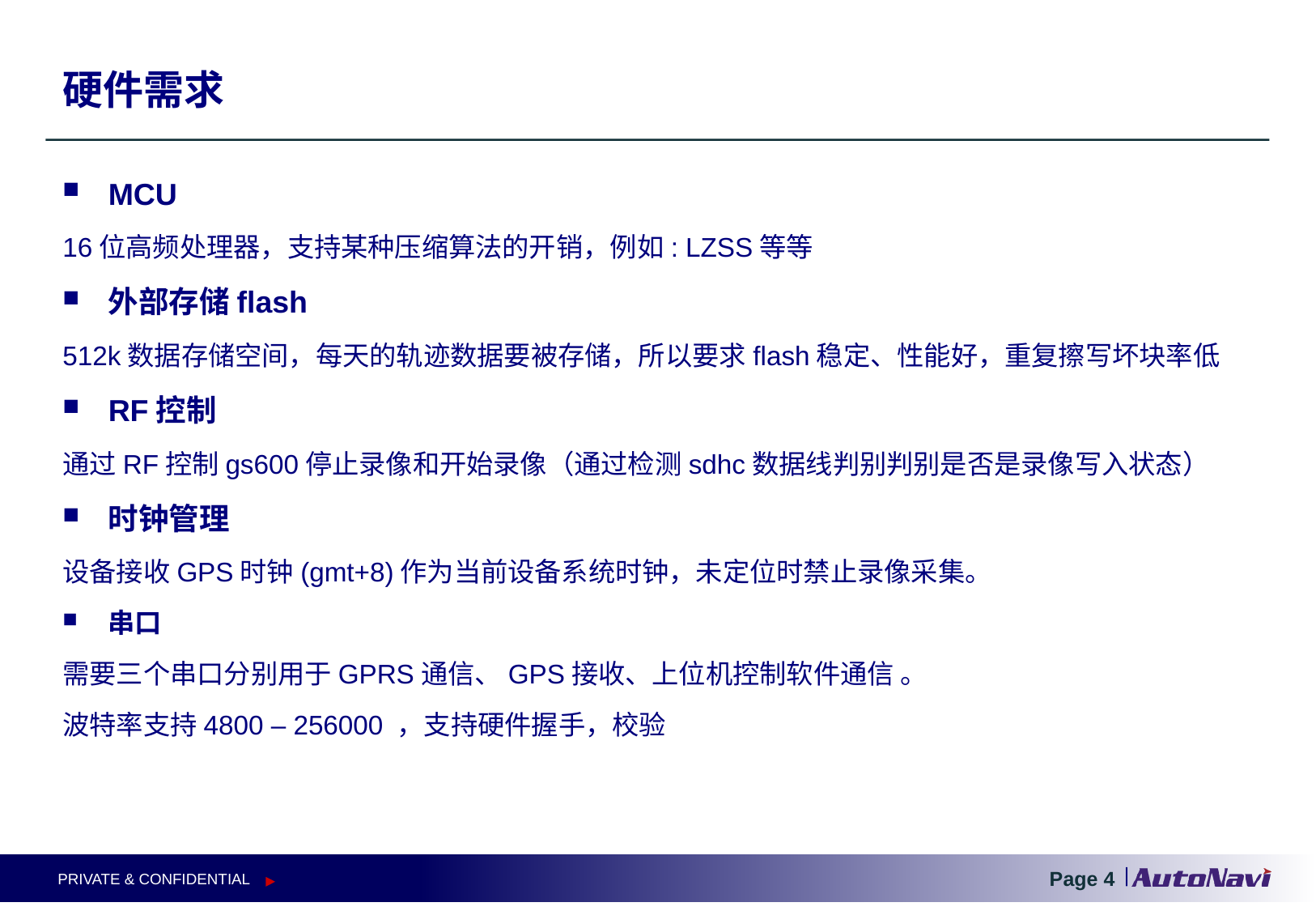

# 硬件需求
MCU
16位高频处理器，支持某种压缩算法的开销，例如: LZSS等等
外部存储flash
512k数据存储空间，每天的轨迹数据要被存储，所以要求flash稳定、性能好，重复擦写坏块率低
RF控制
通过RF控制gs600停止录像和开始录像（通过检测sdhc数据线判别判别是否是录像写入状态）
时钟管理
设备接收GPS时钟(gmt+8)作为当前设备系统时钟，未定位时禁止录像采集。
串口
需要三个串口分别用于GPRS通信、GPS接收、上位机控制软件通信 。
波特率支持4800 – 256000 ，支持硬件握手，校验